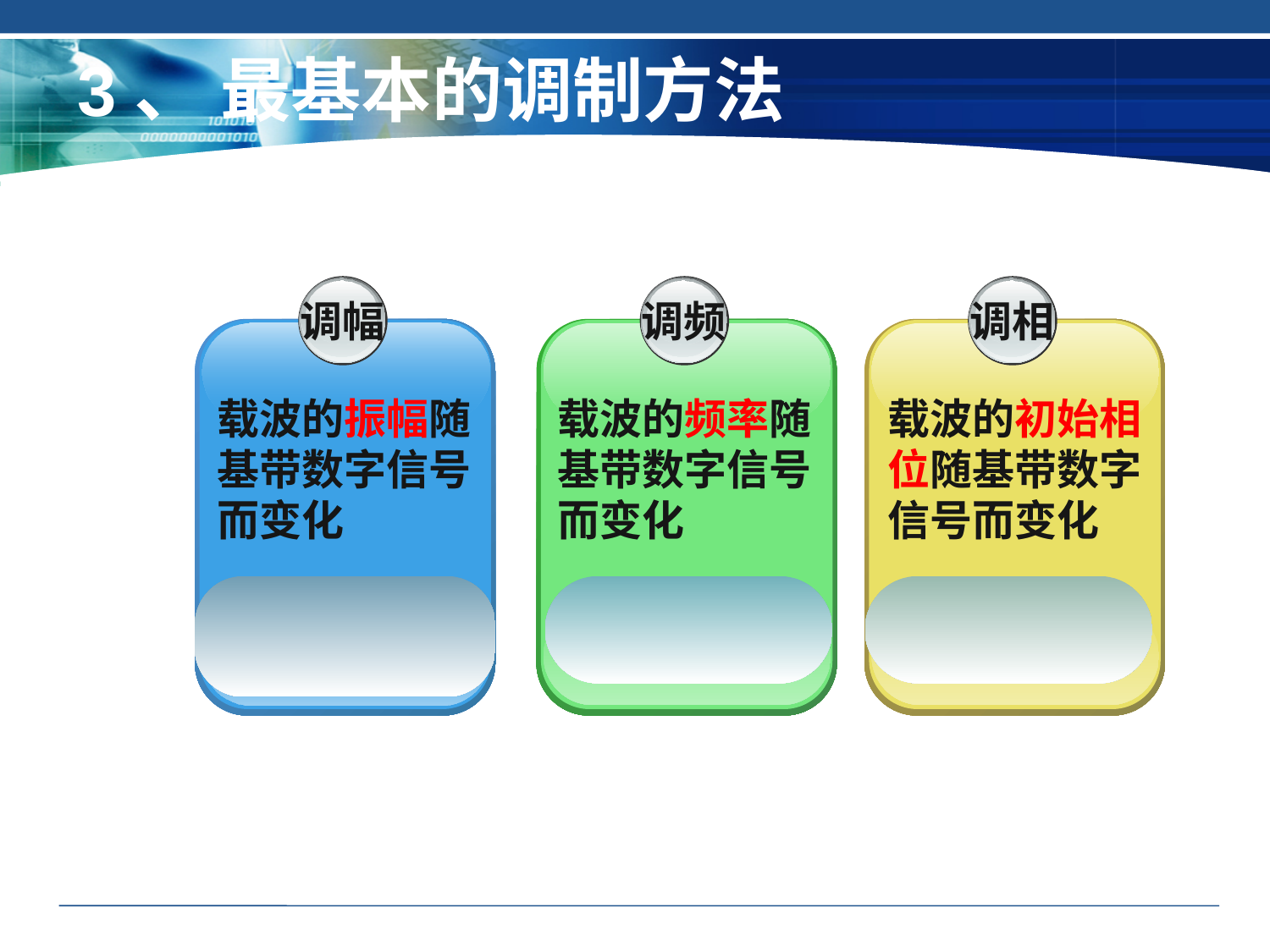

# 3、 最基本的调制方法

调幅

调频

调相

载波的振幅随基带数字信号而变化
载波的频率随基带数字信号而变化
载波的初始相位随基带数字信号而变化